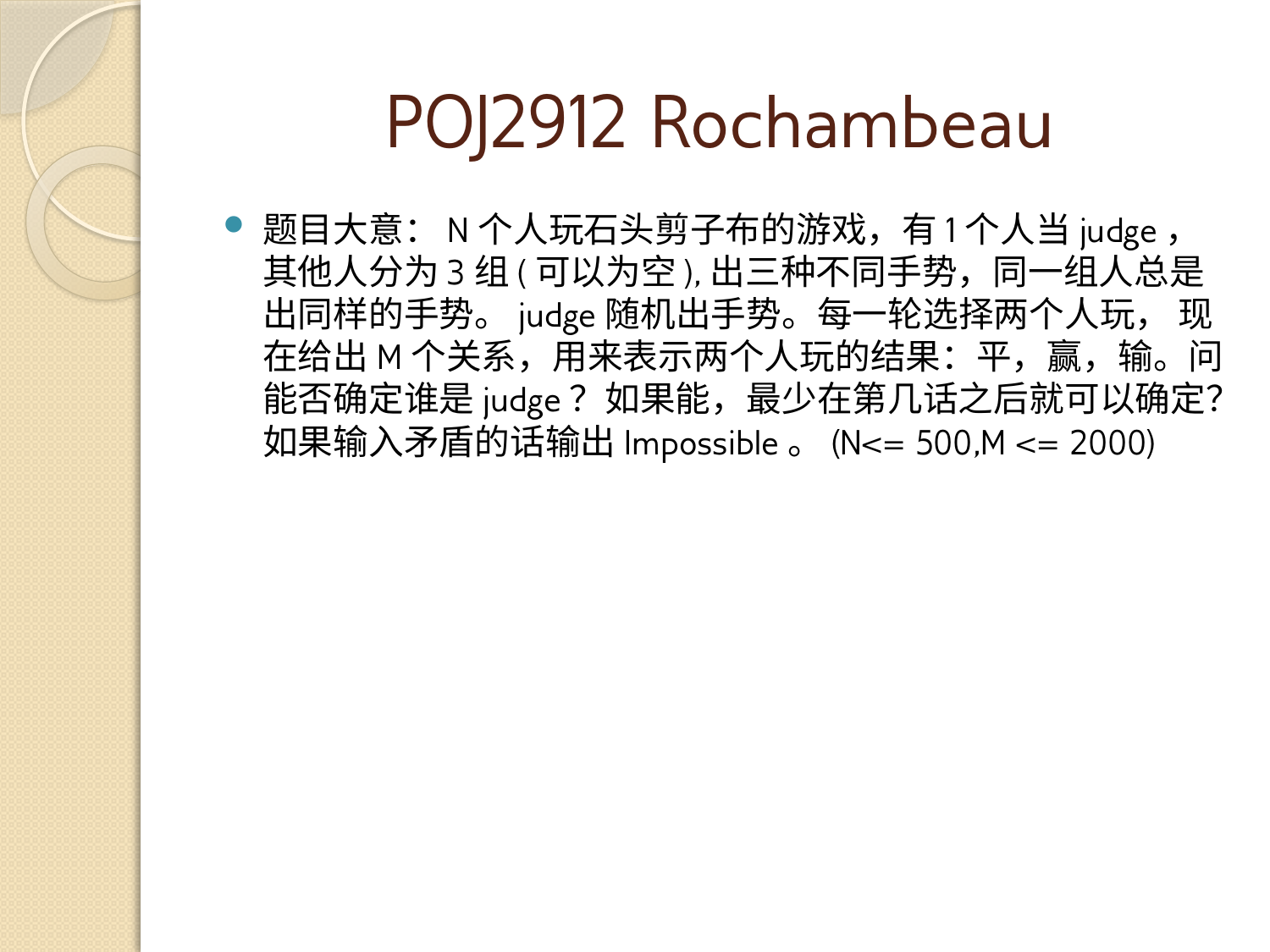

# POJ2912 Rochambeau
题目大意：N个人玩石头剪子布的游戏，有1个人当judge，其他人分为3组(可以为空),出三种不同手势，同一组人总是出同样的手势。judge随机出手势。每一轮选择两个人玩， 现在给出M个关系，用来表示两个人玩的结果：平，赢，输。问能否确定谁是judge？如果能，最少在第几话之后就可以确定？如果输入矛盾的话输出Impossible。(N<= 500,M <= 2000)